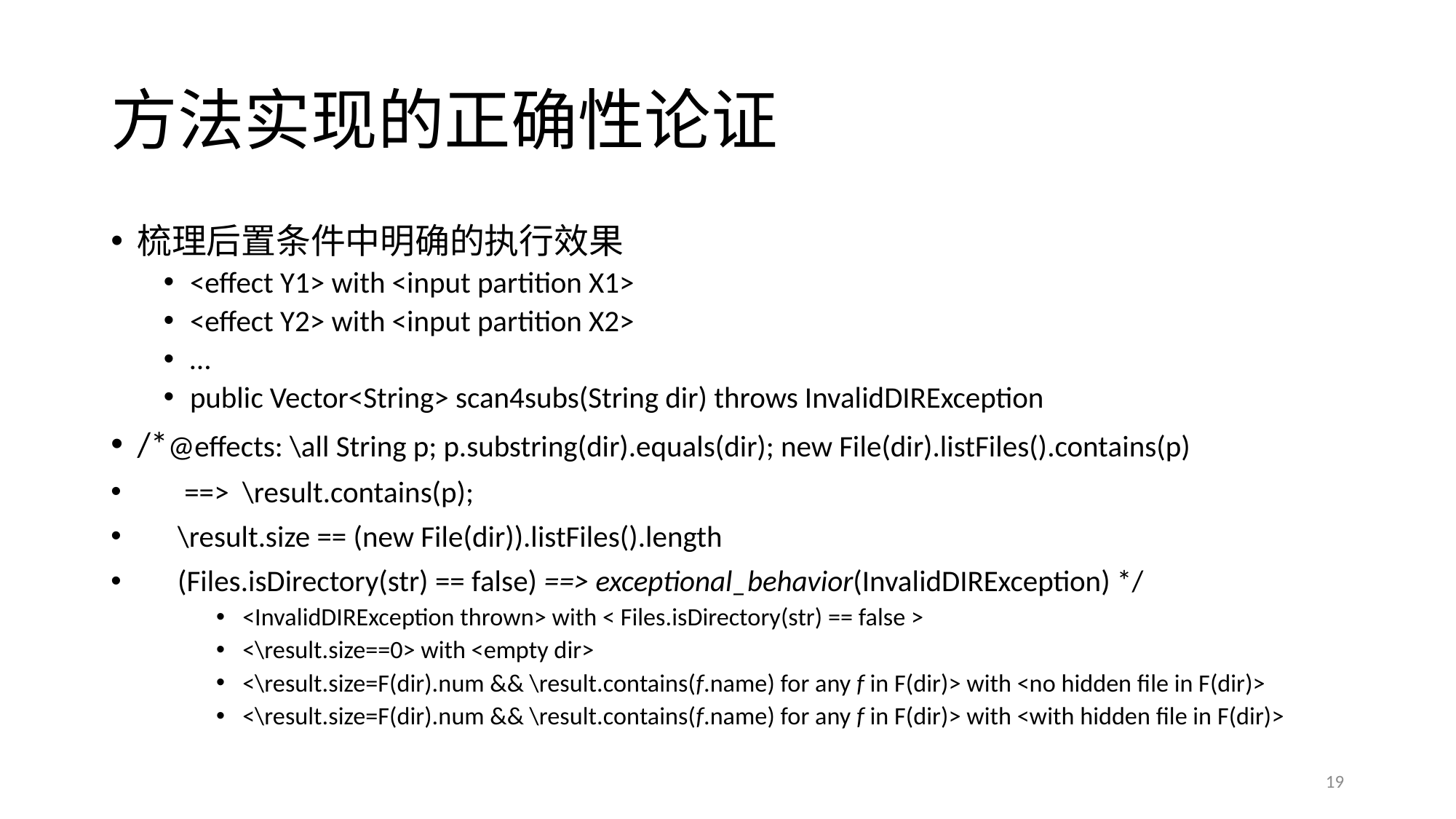

# 方法实现的正确性论证
梳理后置条件中明确的执行效果
<effect Y1> with <input partition X1>
<effect Y2> with <input partition X2>
…
public Vector<String> scan4subs(String dir) throws InvalidDIRException
/*@effects: \all String p; p.substring(dir).equals(dir); new File(dir).listFiles().contains(p)
       ==>  \result.contains(p);
      \result.size == (new File(dir)).listFiles().length
      (Files.isDirectory(str) == false) ==> exceptional_behavior(InvalidDIRException) */
<InvalidDIRException thrown> with < Files.isDirectory(str) == false >
<\result.size==0> with <empty dir>
<\result.size=F(dir).num && \result.contains(f.name) for any f in F(dir)> with <no hidden file in F(dir)>
<\result.size=F(dir).num && \result.contains(f.name) for any f in F(dir)> with <with hidden file in F(dir)>
19